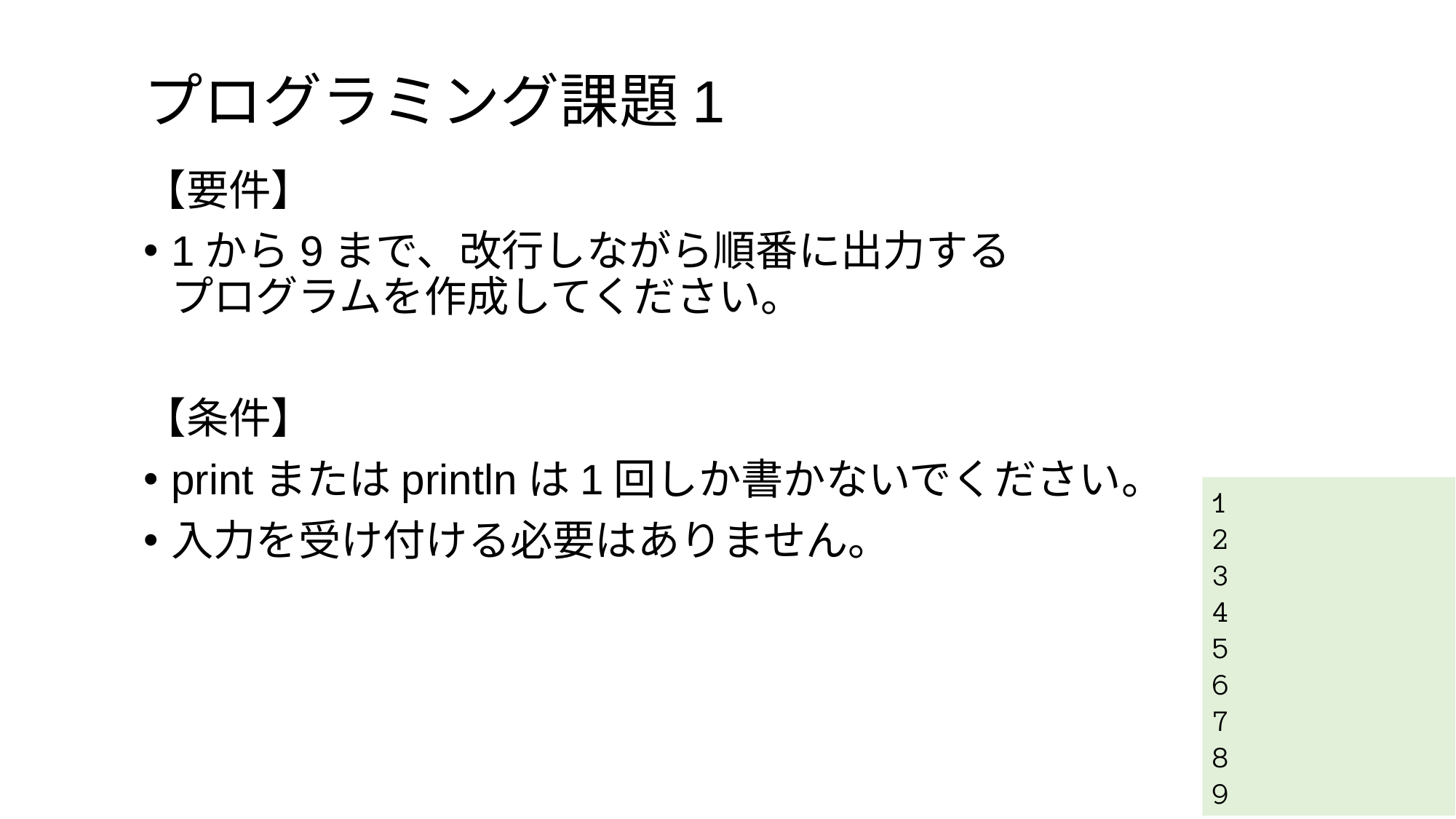

# プログラミング課題1
【要件】
1から9まで、改行しながら順番に出力する
プログラムを作成してください。

【条件】
printまたはprintlnは1回しか書かないでください。
入力を受け付ける必要はありません。
1
2
3
4
5
6
7
8
9